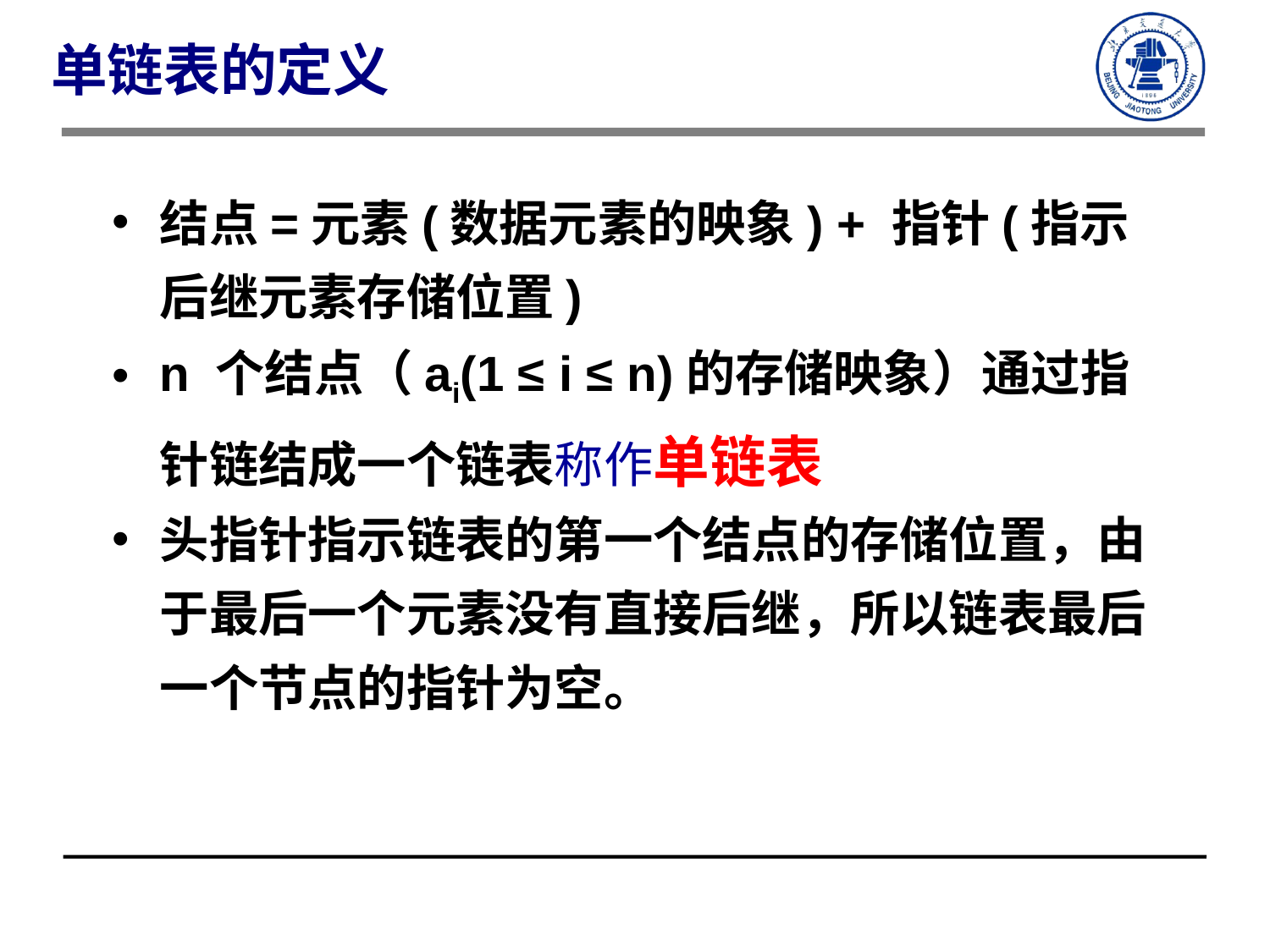

单链表的定义
结点=元素(数据元素的映象) + 指针(指示后继元素存储位置)
n 个结点（ai(1 ≤ i ≤ n)的存储映象）通过指针链结成一个链表称作单链表
头指针指示链表的第一个结点的存储位置，由于最后一个元素没有直接后继，所以链表最后一个节点的指针为空。